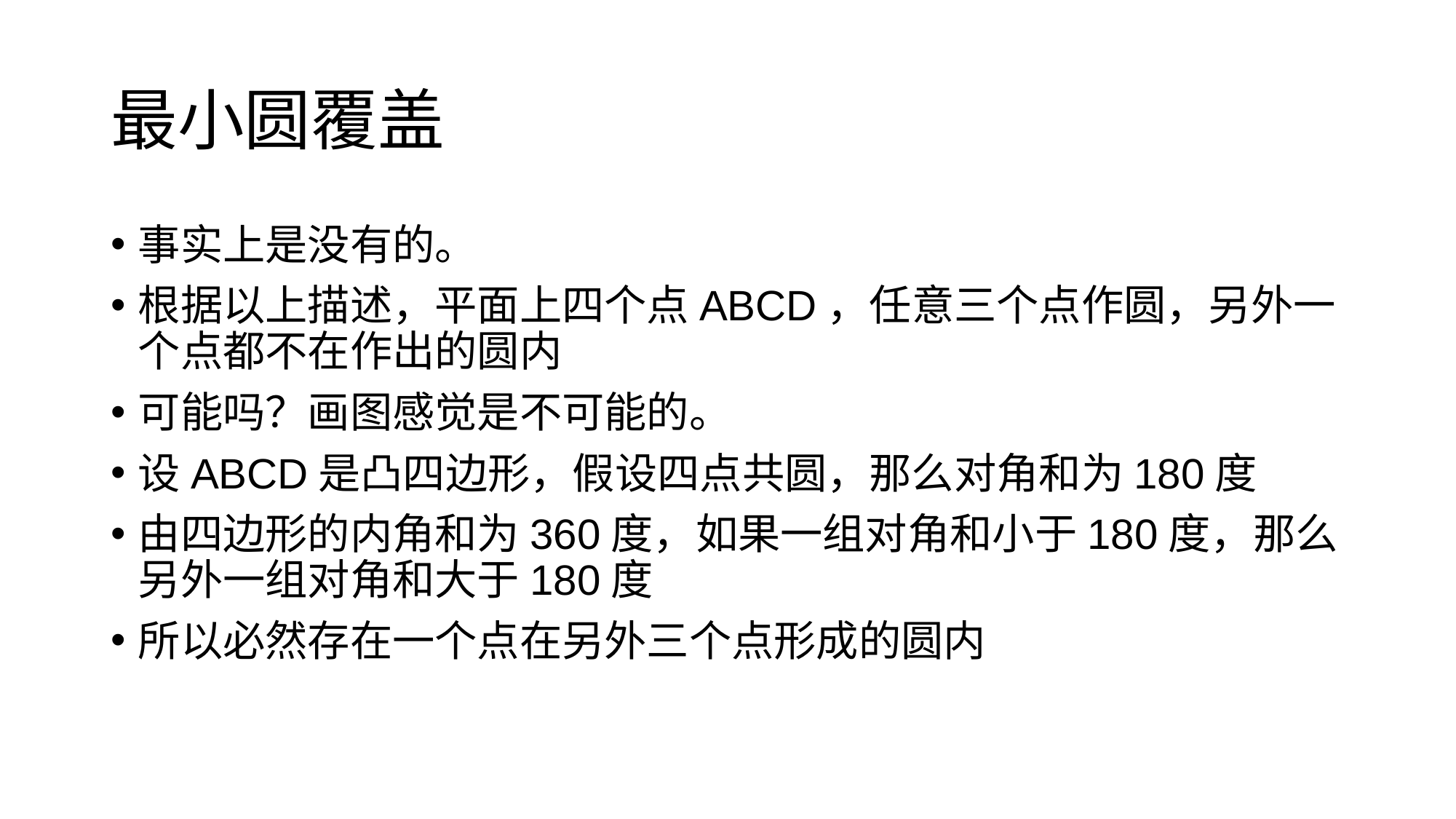

# 最小圆覆盖
事实上是没有的。
根据以上描述，平面上四个点ABCD，任意三个点作圆，另外一个点都不在作出的圆内
可能吗？画图感觉是不可能的。
设ABCD是凸四边形，假设四点共圆，那么对角和为180度
由四边形的内角和为360度，如果一组对角和小于180度，那么另外一组对角和大于180度
所以必然存在一个点在另外三个点形成的圆内